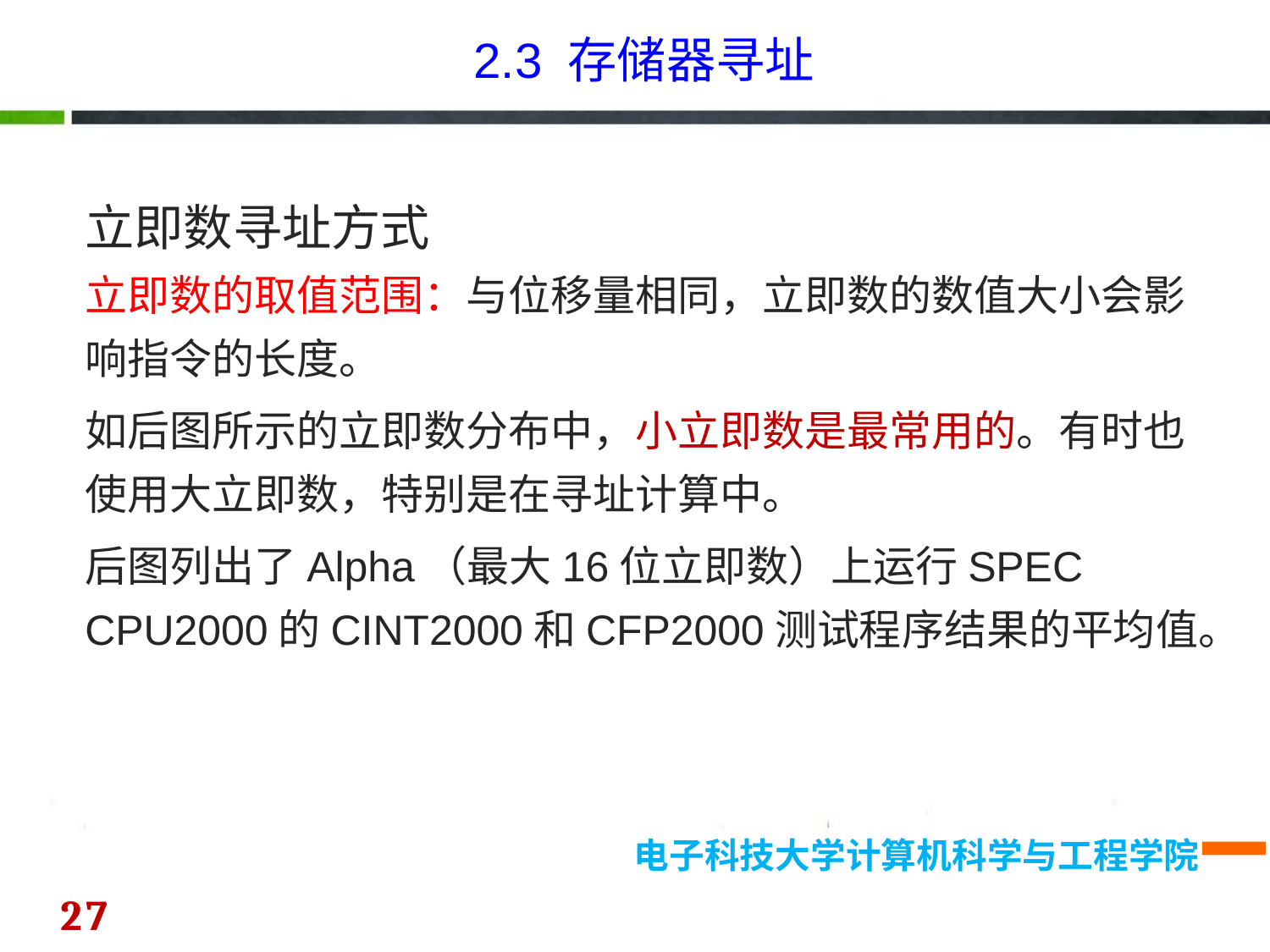

2.3 存储器寻址
立即数寻址方式
立即数的取值范围：与位移量相同，立即数的数值大小会影响指令的长度。
如后图所示的立即数分布中，小立即数是最常用的。有时也使用大立即数，特别是在寻址计算中。
后图列出了Alpha（最大16位立即数）上运行SPEC CPU2000的CINT2000和CFP2000测试程序结果的平均值。